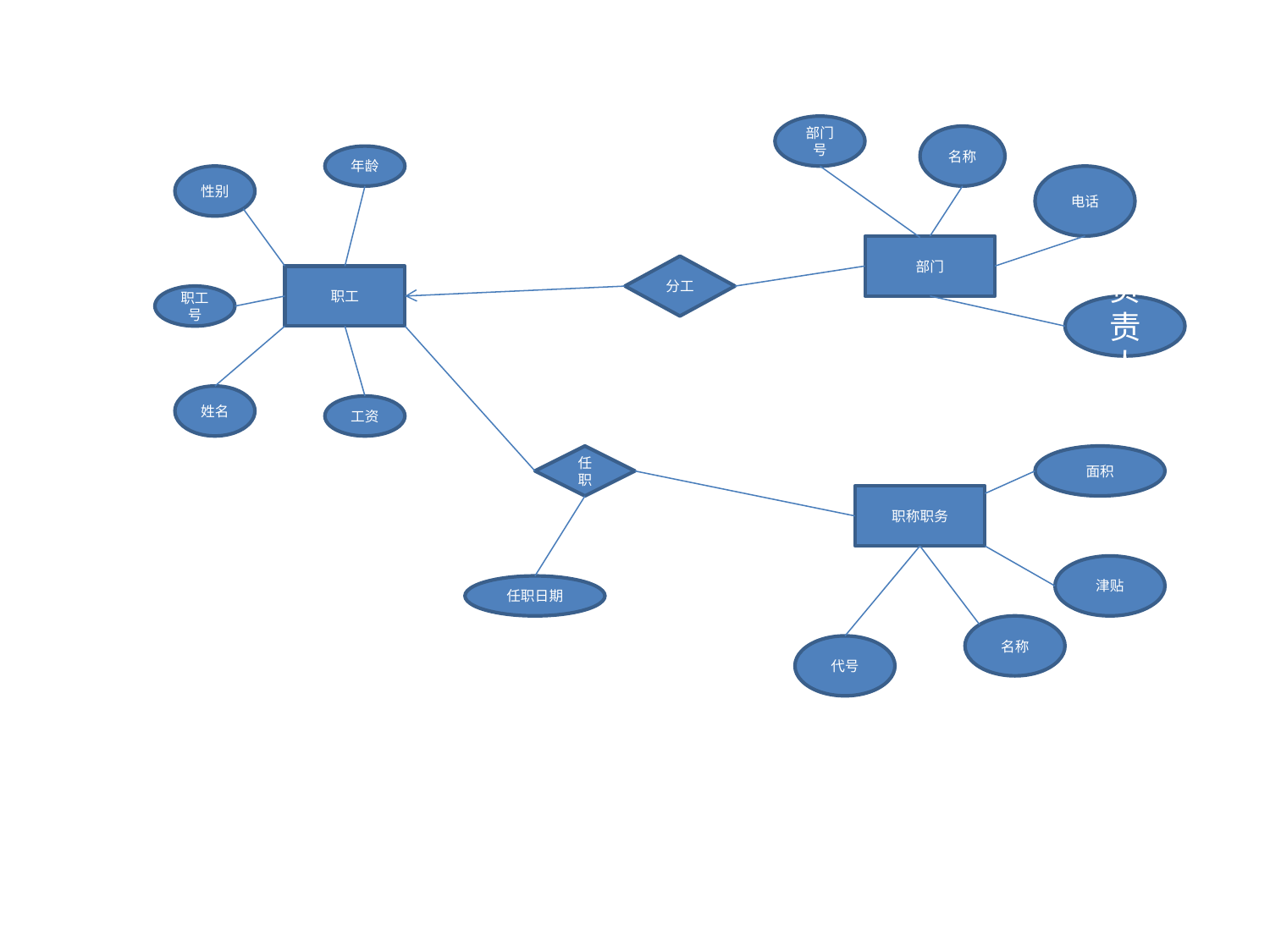

部门号
名称
年龄
性别
电话
部门
分工
职工
职工号
负责人
姓名
工资
任职
面积
职称职务
津贴
任职日期
名称
代号